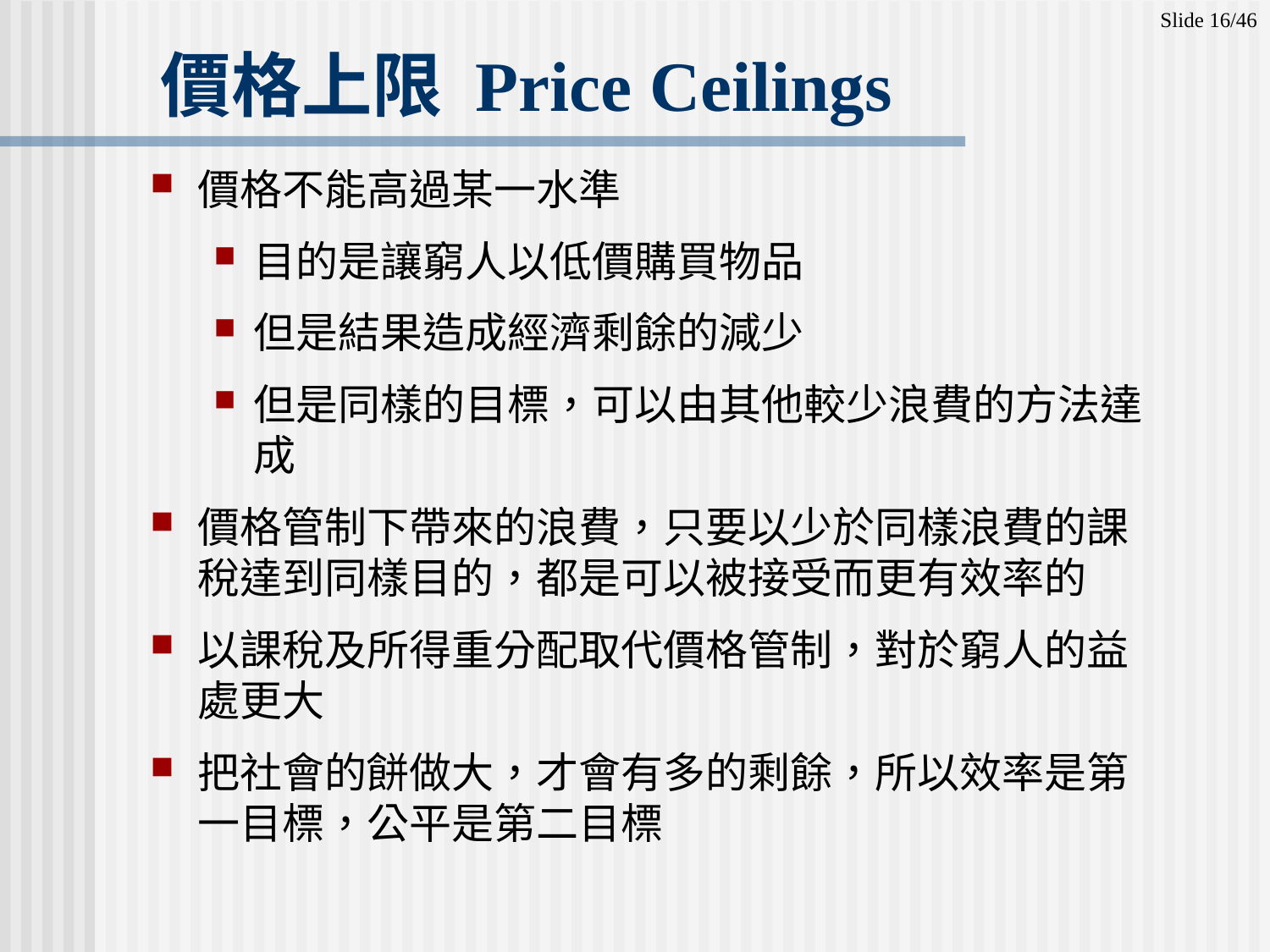

Slide 16/46
# 價格上限 Price Ceilings
價格不能高過某一水準
目的是讓窮人以低價購買物品
但是結果造成經濟剩餘的減少
但是同樣的目標，可以由其他較少浪費的方法達成
價格管制下帶來的浪費，只要以少於同樣浪費的課稅達到同樣目的，都是可以被接受而更有效率的
以課稅及所得重分配取代價格管制，對於窮人的益處更大
把社會的餅做大，才會有多的剩餘，所以效率是第一目標，公平是第二目標